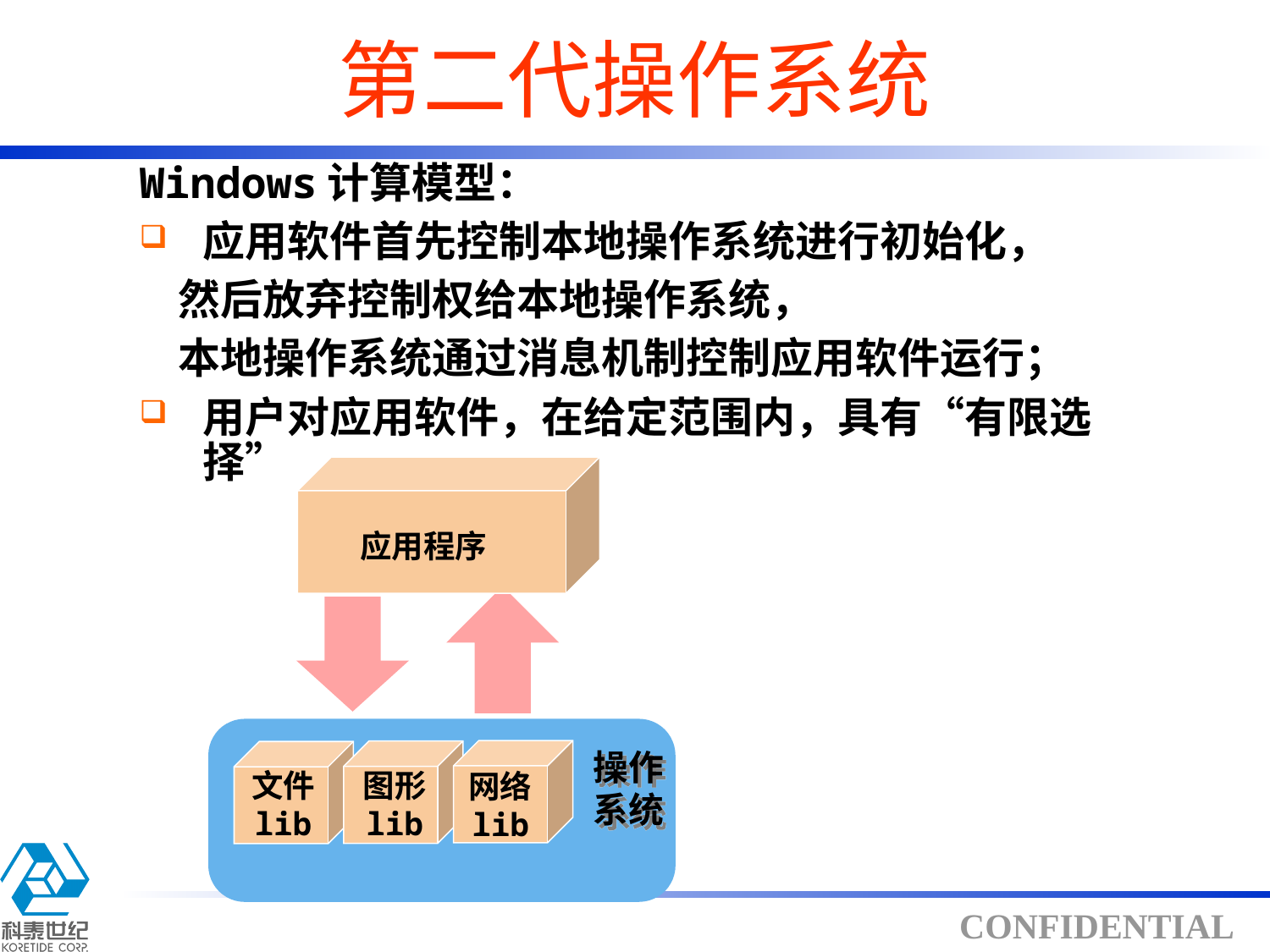

# 第二代操作系统
Windows计算模型：
应用软件首先控制本地操作系统进行初始化，
   然后放弃控制权给本地操作系统，
   本地操作系统通过消息机制控制应用软件运行；
用户对应用软件，在给定范围内，具有“有限选择”

应用程序

操作系统

网络lib

图形
lib

文件
lib